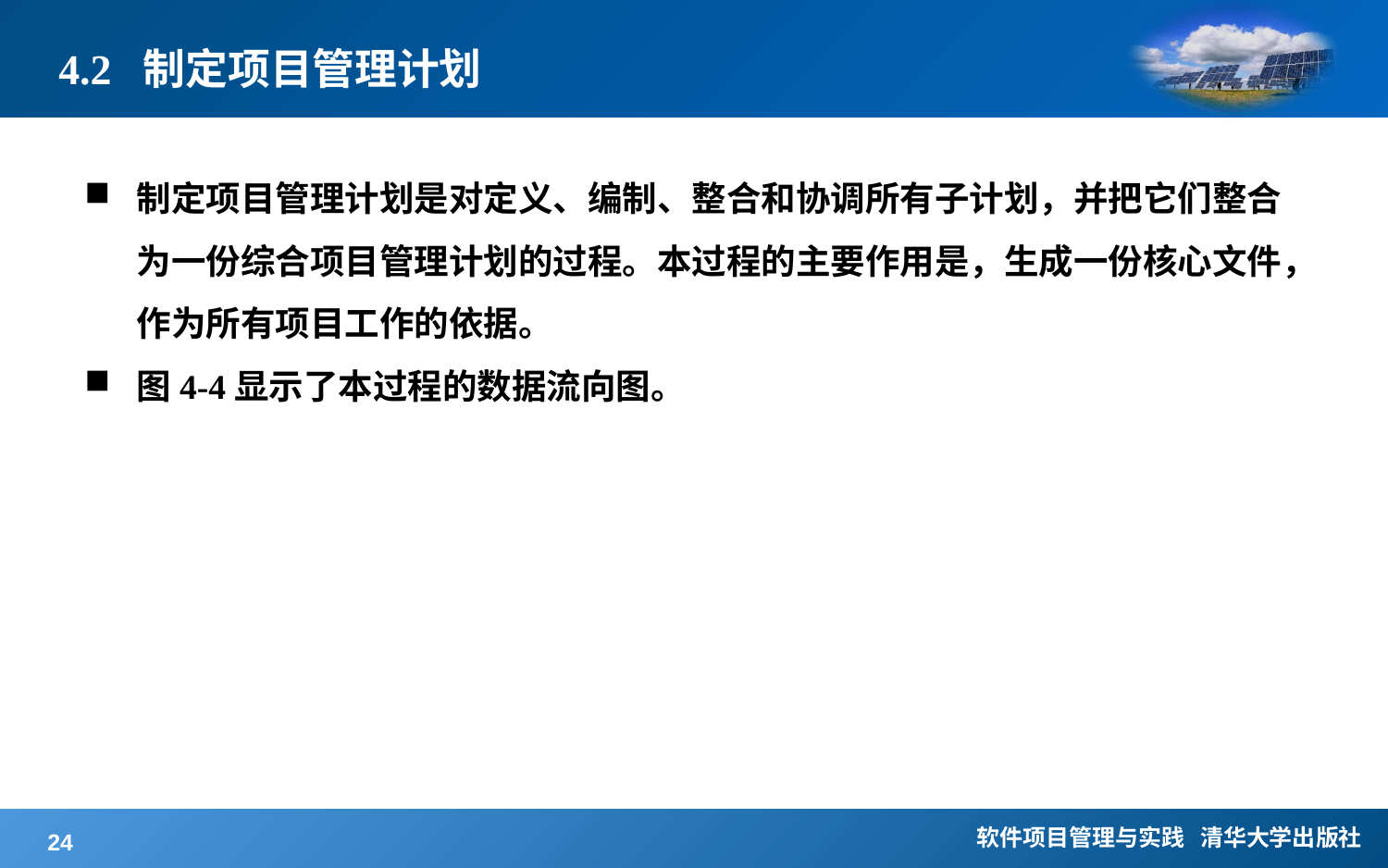

# 4.2  制定项目管理计划
制定项目管理计划是对定义、编制、整合和协调所有子计划，并把它们整合为一份综合项目管理计划的过程。本过程的主要作用是，生成一份核心文件，作为所有项目工作的依据。
图4-4显示了本过程的数据流向图。